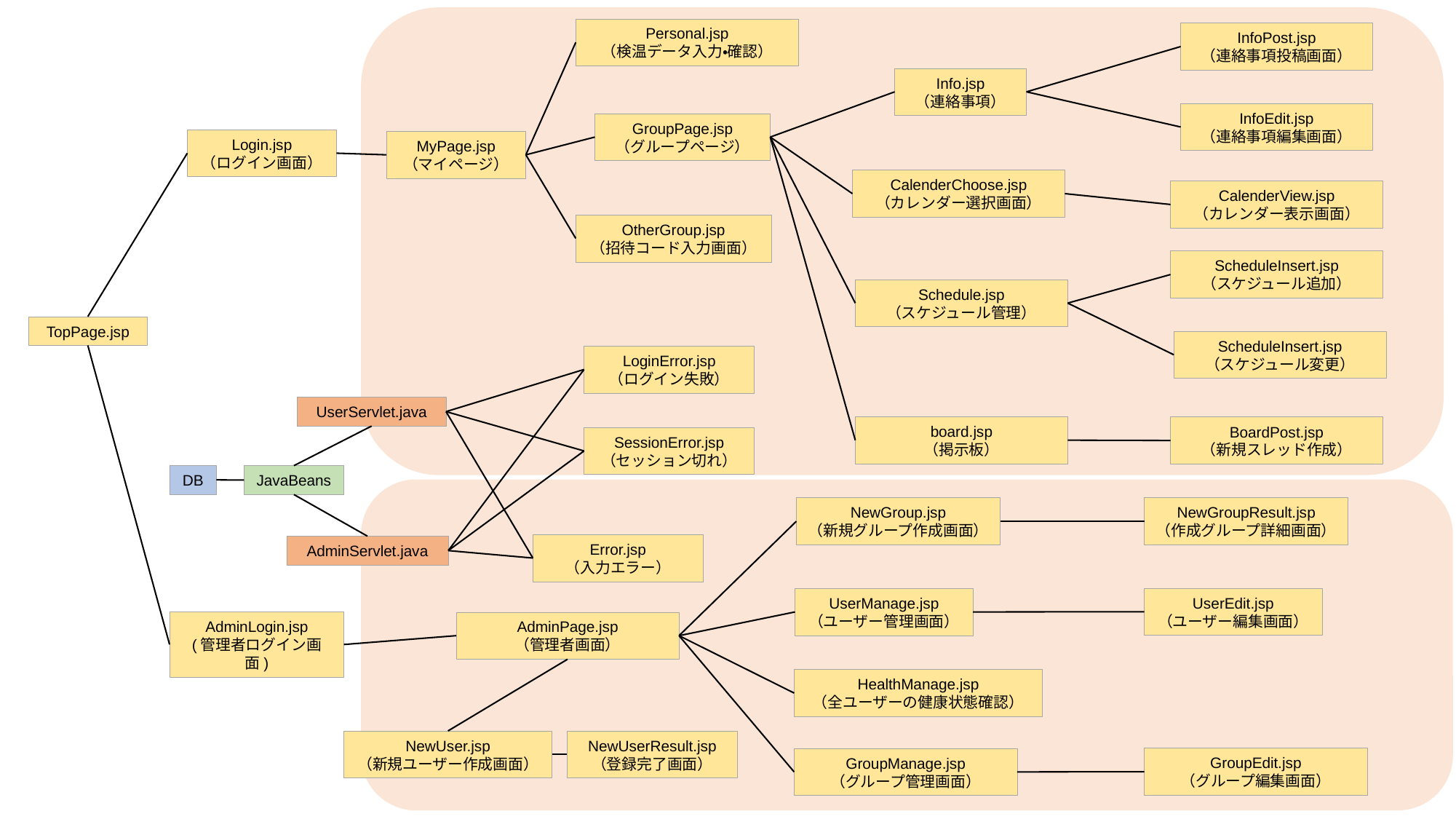

Personal.jsp
（検温データ入力・確認）
InfoPost.jsp
（連絡事項投稿画面）
Info.jsp
（連絡事項）
InfoEdit.jsp
（連絡事項編集画面）
GroupPage.jsp
（グループページ）
Login.jsp
（ログイン画面）
MyPage.jsp
（マイページ）
CalenderChoose.jsp
（カレンダー選択画面）
CalenderView.jsp
（カレンダー表示画面）
OtherGroup.jsp
（招待コード入力画面）
ScheduleInsert.jsp
（スケジュール追加）
Schedule.jsp
（スケジュール管理）
TopPage.jsp
ScheduleInsert.jsp
（スケジュール変更）
LoginError.jsp
（ログイン失敗）
UserServlet.java
board.jsp
（掲示板）
BoardPost.jsp
（新規スレッド作成）
SessionError.jsp
（セッション切れ）
DB
JavaBeans

NewGroup.jsp
（新規グループ作成画面）
NewGroupResult.jsp
（作成グループ詳細画面）
Error.jsp
（入力エラー）
AdminServlet.java
UserEdit.jsp
（ユーザー編集画面）
UserManage.jsp
（ユーザー管理画面）
AdminLogin.jsp
(管理者ログイン画面)
AdminPage.jsp
（管理者画面）
HealthManage.jsp
（全ユーザーの健康状態確認）
NewUser.jsp
（新規ユーザー作成画面）
NewUserResult.jsp
（登録完了画面）
GroupEdit.jsp
（グループ編集画面）
GroupManage.jsp
（グループ管理画面）